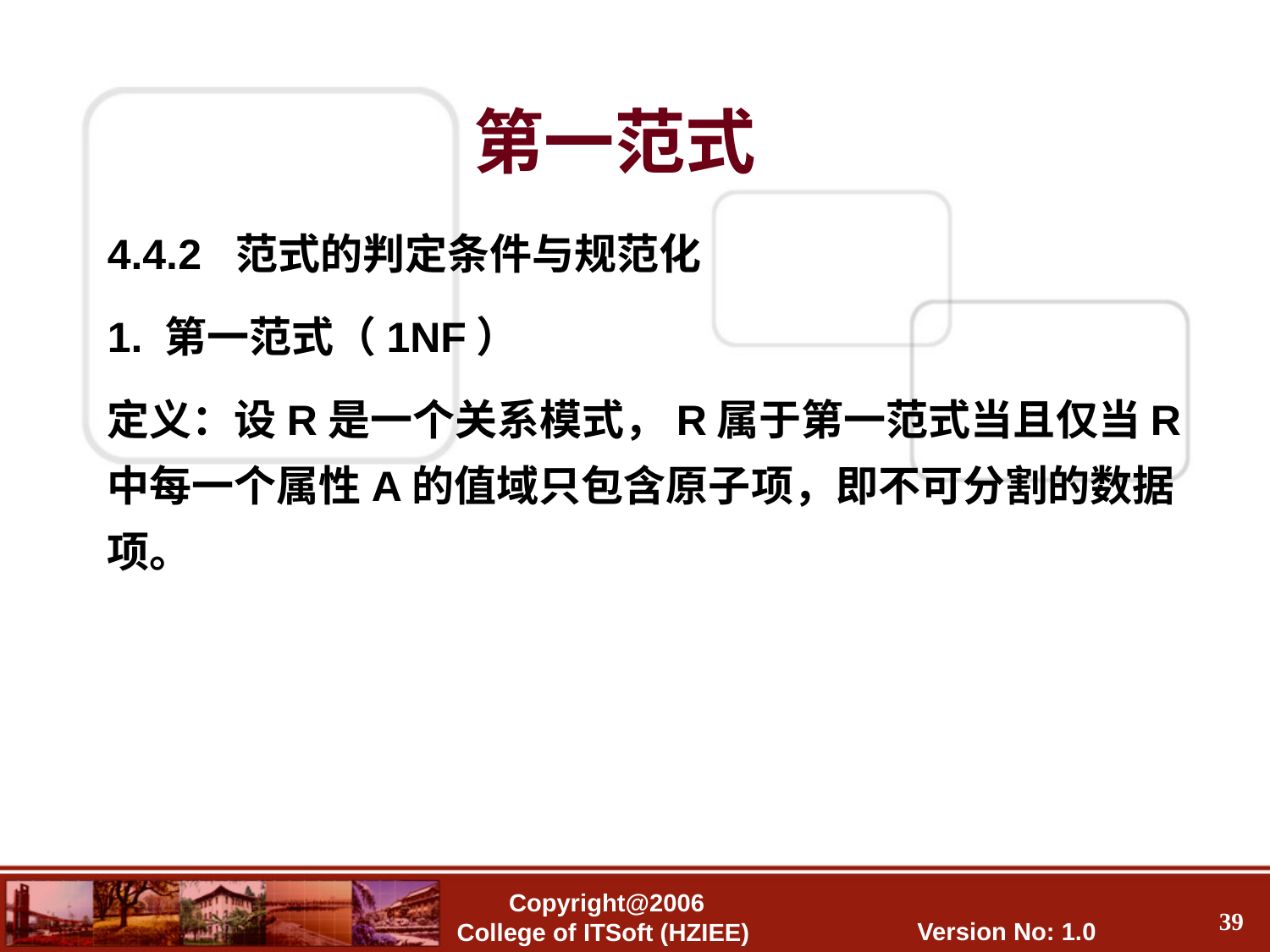

第一范式
4.4.2  范式的判定条件与规范化
1. 第一范式（1NF）
定义：设R是一个关系模式，R属于第一范式当且仅当R中每一个属性A的值域只包含原子项，即不可分割的数据项。